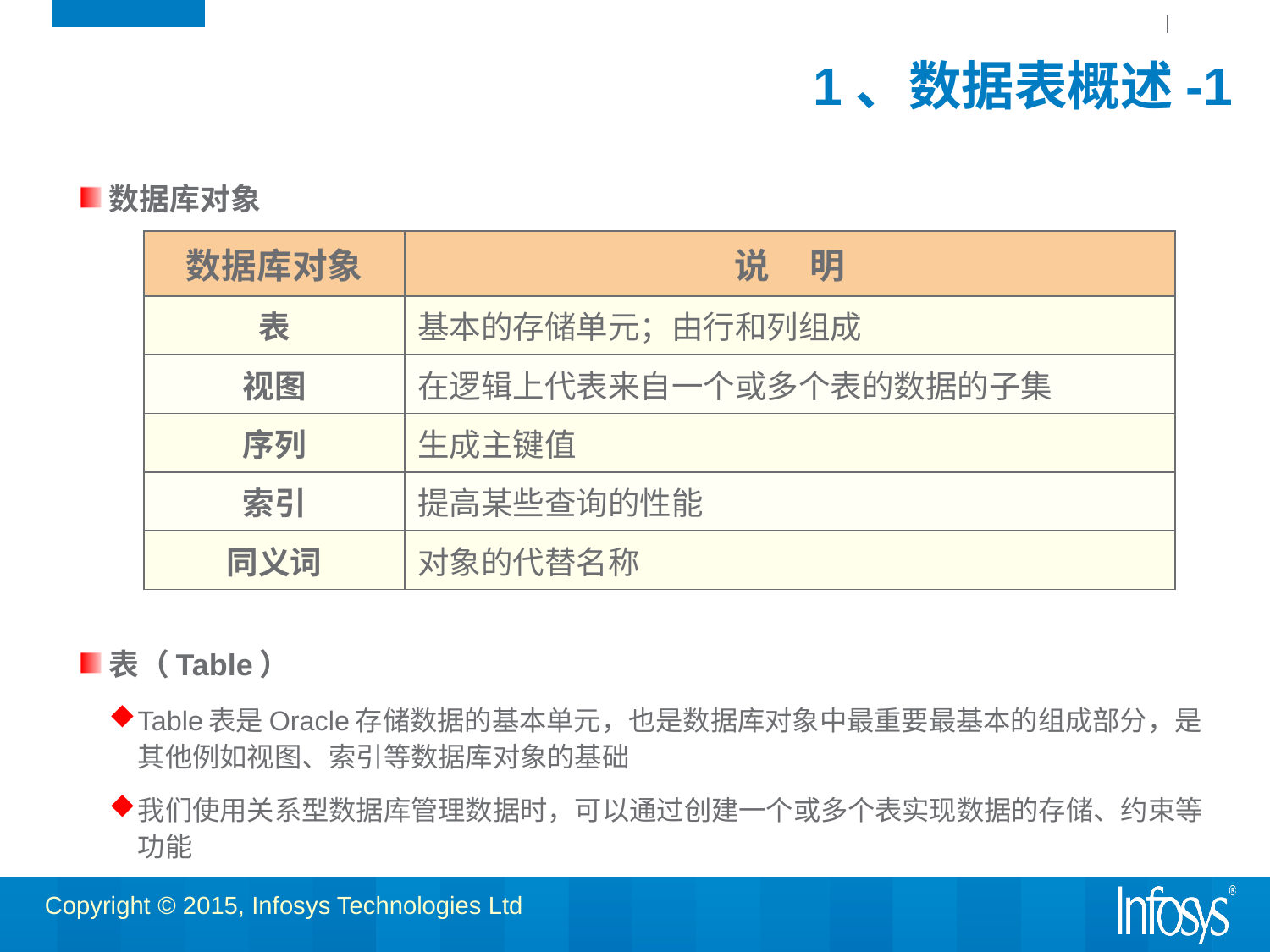

# 1、数据表概述-1
数据库对象

表（Table）
Table表是Oracle存储数据的基本单元，也是数据库对象中最重要最基本的组成部分，是其他例如视图、索引等数据库对象的基础
我们使用关系型数据库管理数据时，可以通过创建一个或多个表实现数据的存储、约束等功能

| 数据库对象 | 说 明 |
| --- | --- |
| 表 | 基本的存储单元；由行和列组成 |
| 视图 | 在逻辑上代表来自一个或多个表的数据的子集 |
| 序列 | 生成主键值 |
| 索引 | 提高某些查询的性能 |
| 同义词 | 对象的代替名称 |